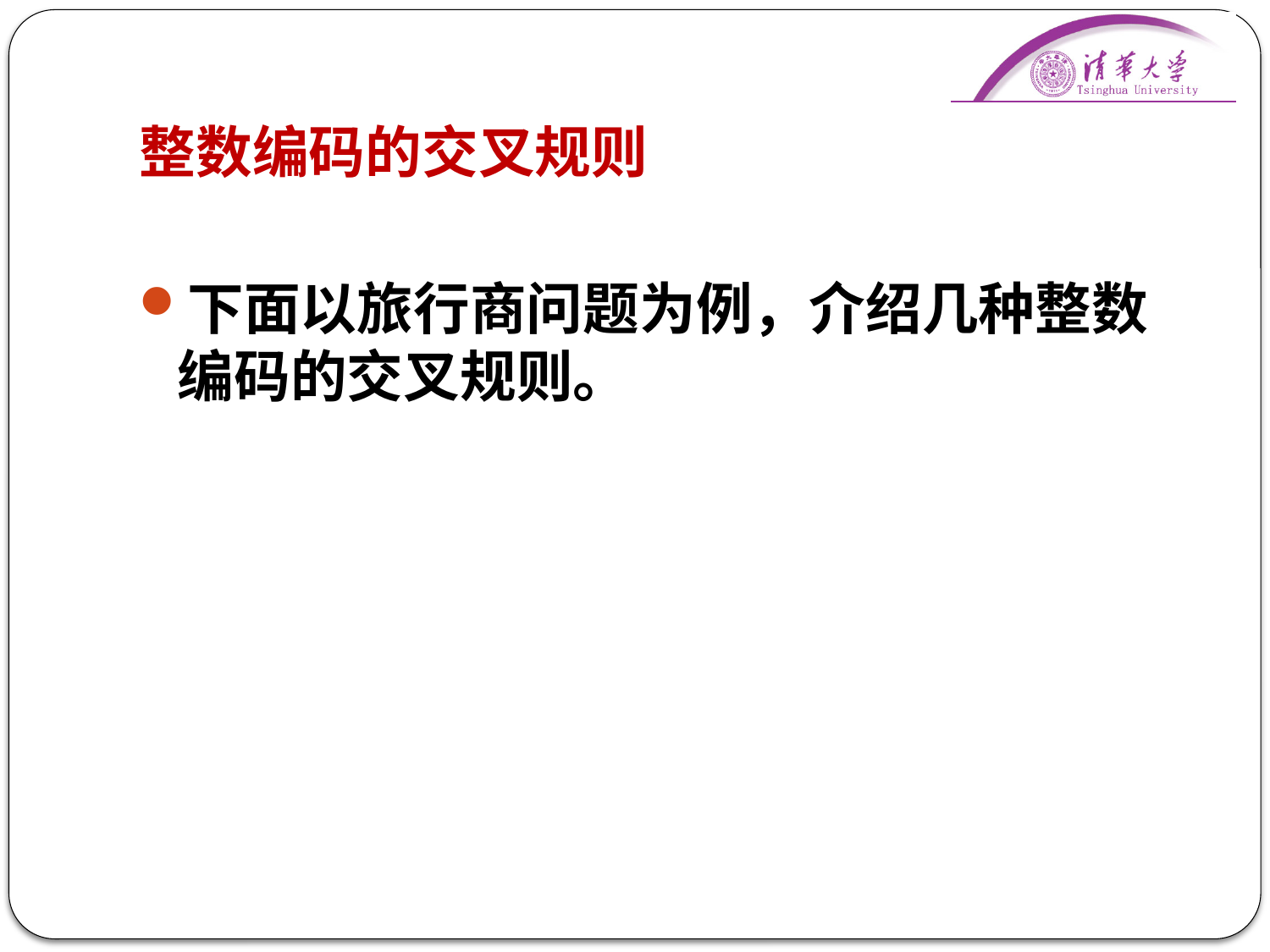

# 整数编码的交叉规则
下面以旅行商问题为例，介绍几种整数编码的交叉规则。